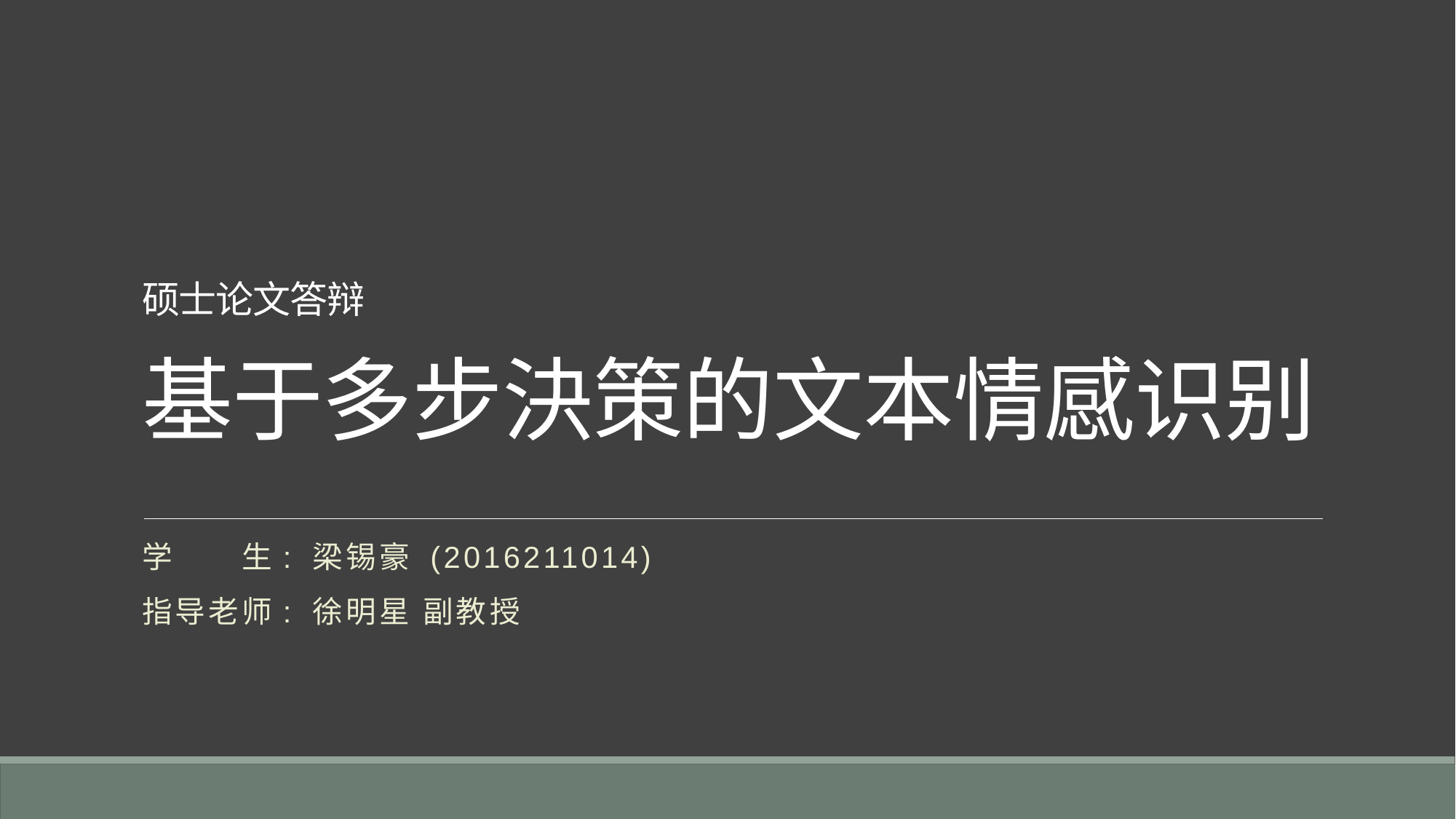

# 硕士论文答辩 基于多步決策的文本情感识别
学生生生: 梁锡豪 (2016211014)
指导老师: 徐明星 副教授